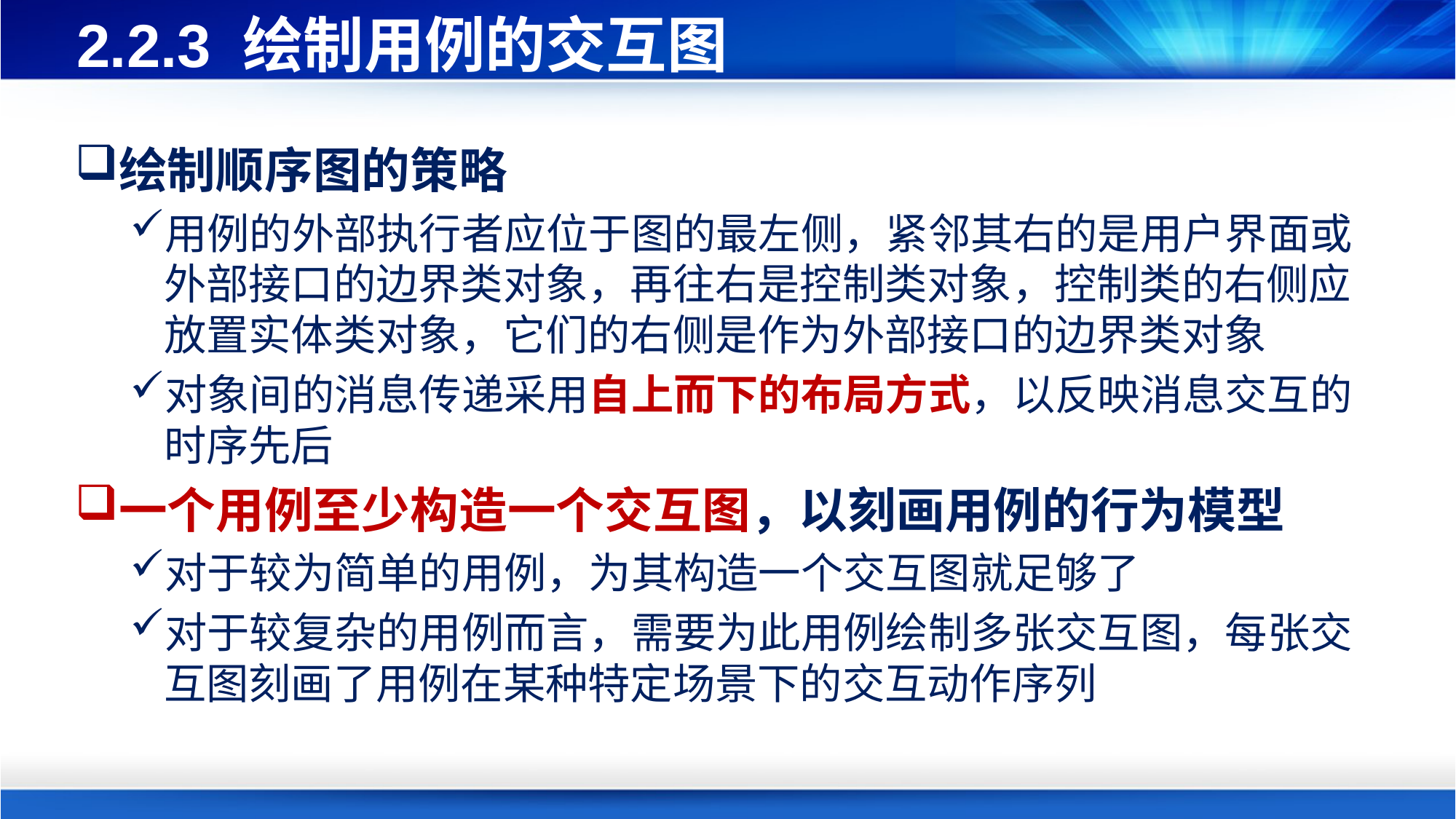

# 2.2.3 绘制用例的交互图
绘制顺序图的策略
用例的外部执行者应位于图的最左侧，紧邻其右的是用户界面或外部接口的边界类对象，再往右是控制类对象，控制类的右侧应放置实体类对象，它们的右侧是作为外部接口的边界类对象
对象间的消息传递采用自上而下的布局方式，以反映消息交互的时序先后
一个用例至少构造一个交互图，以刻画用例的行为模型
对于较为简单的用例，为其构造一个交互图就足够了
对于较复杂的用例而言，需要为此用例绘制多张交互图，每张交互图刻画了用例在某种特定场景下的交互动作序列